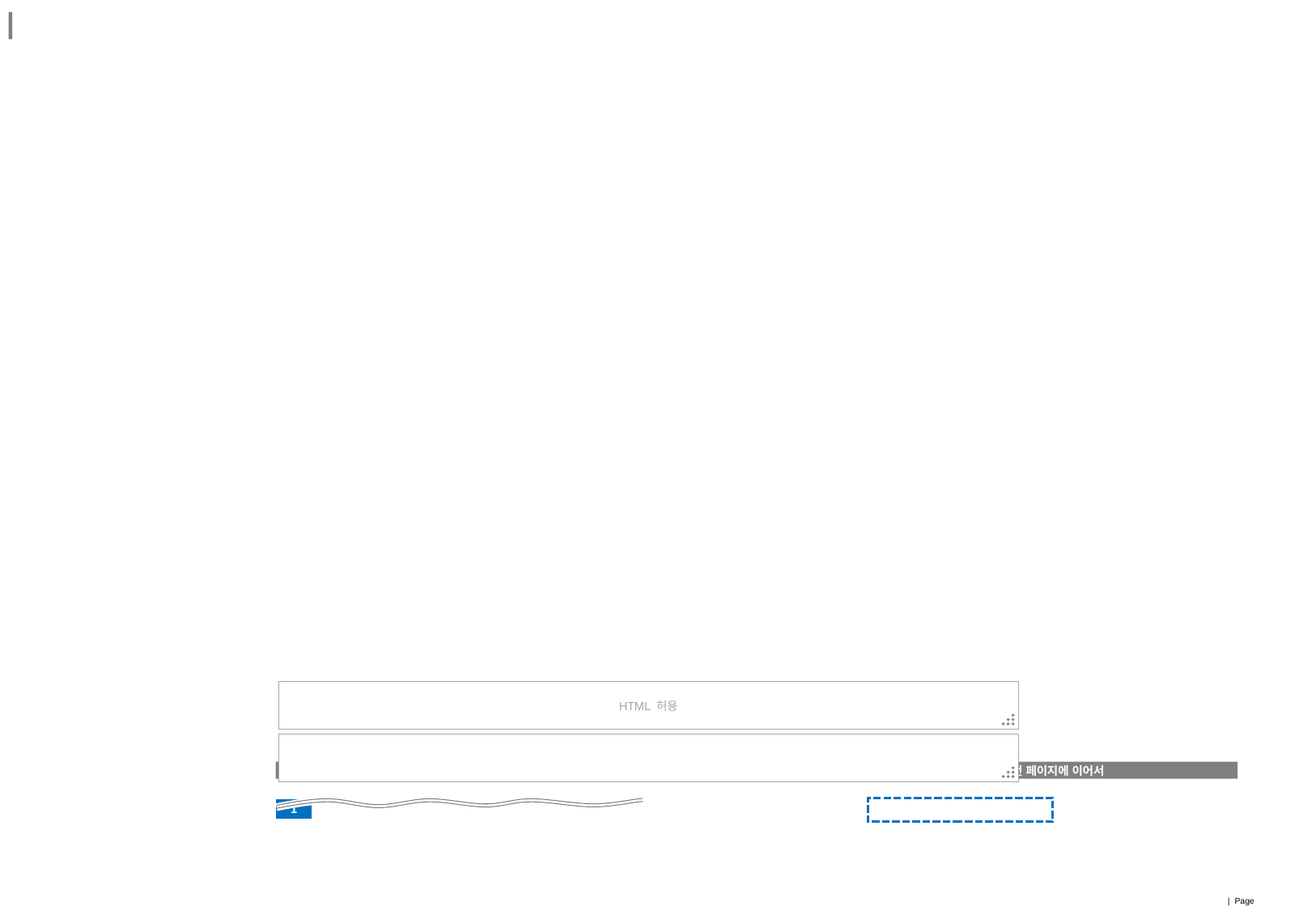

HTML 허용

다음 페이지에 이어서
이전 페이지에 이어서

1